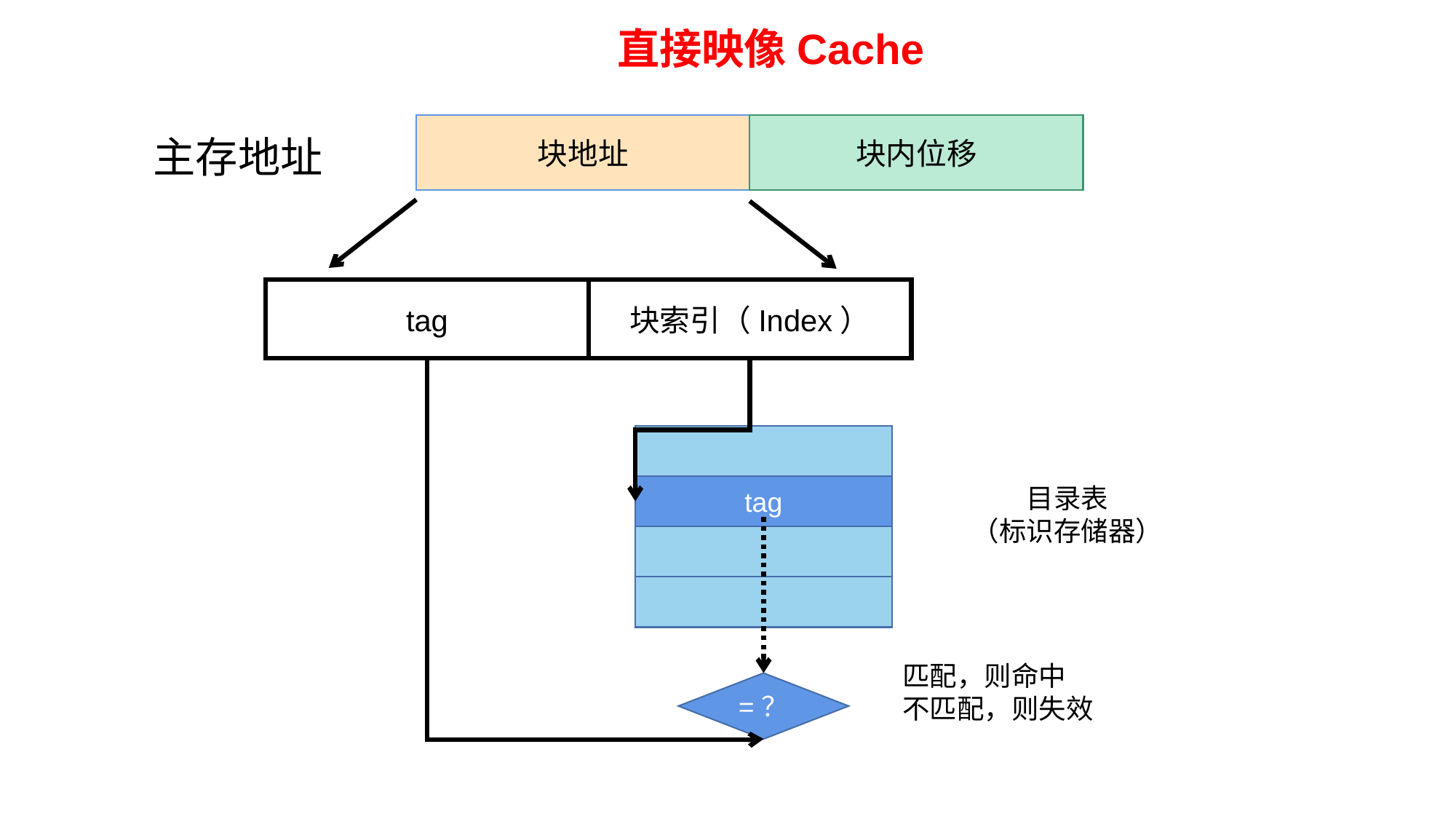

直接映像Cache
块地址
块内位移
主存地址
tag
块索引（Index）

tag
目录表
（标识存储器）

匹配，则命中
不匹配，则失效
=？